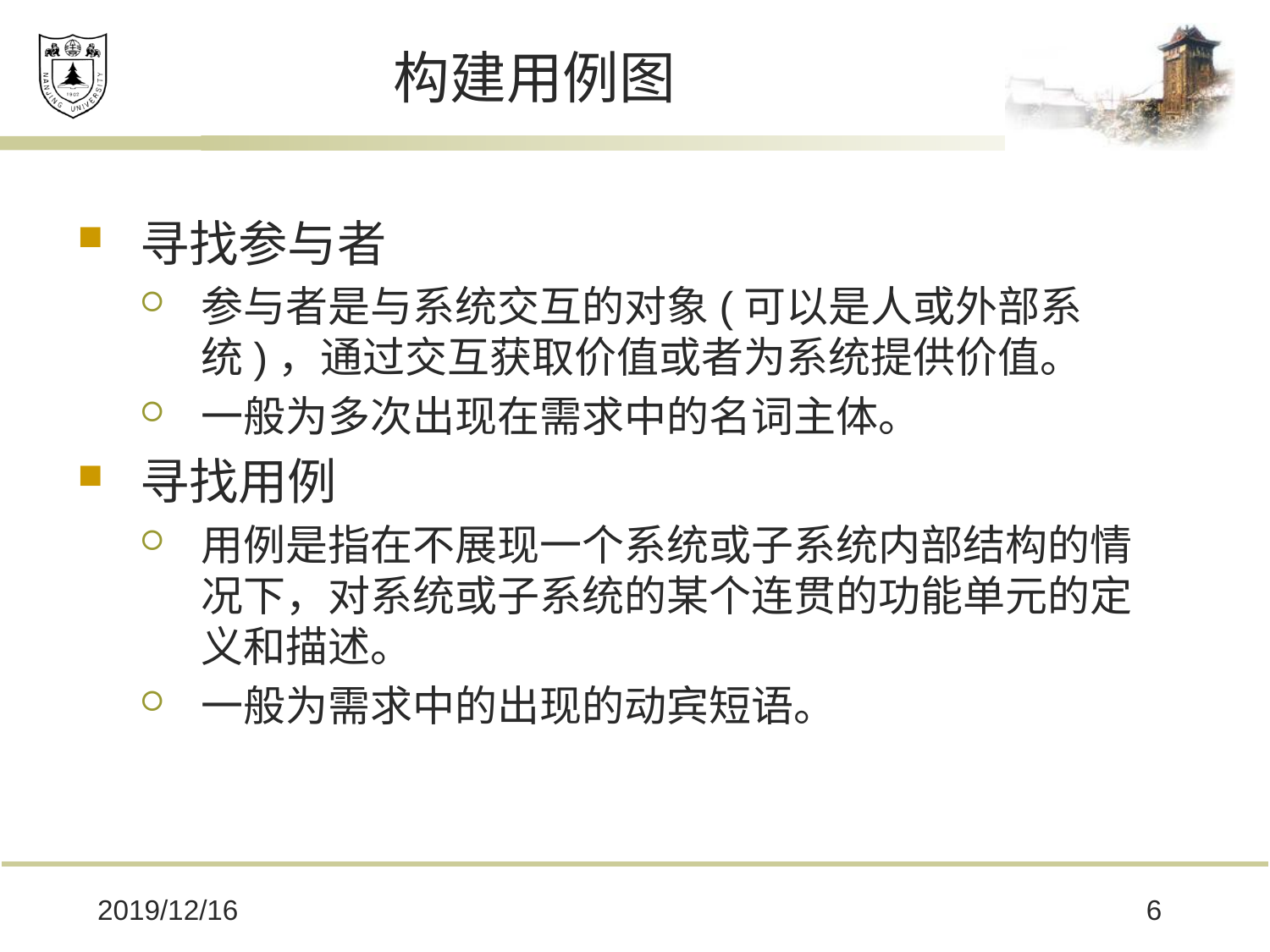

# 构建用例图
寻找参与者
参与者是与系统交互的对象(可以是人或外部系统)，通过交互获取价值或者为系统提供价值。
一般为多次出现在需求中的名词主体。
寻找用例
用例是指在不展现一个系统或子系统内部结构的情况下，对系统或子系统的某个连贯的功能单元的定义和描述。
一般为需求中的出现的动宾短语。

2019/12/16
6